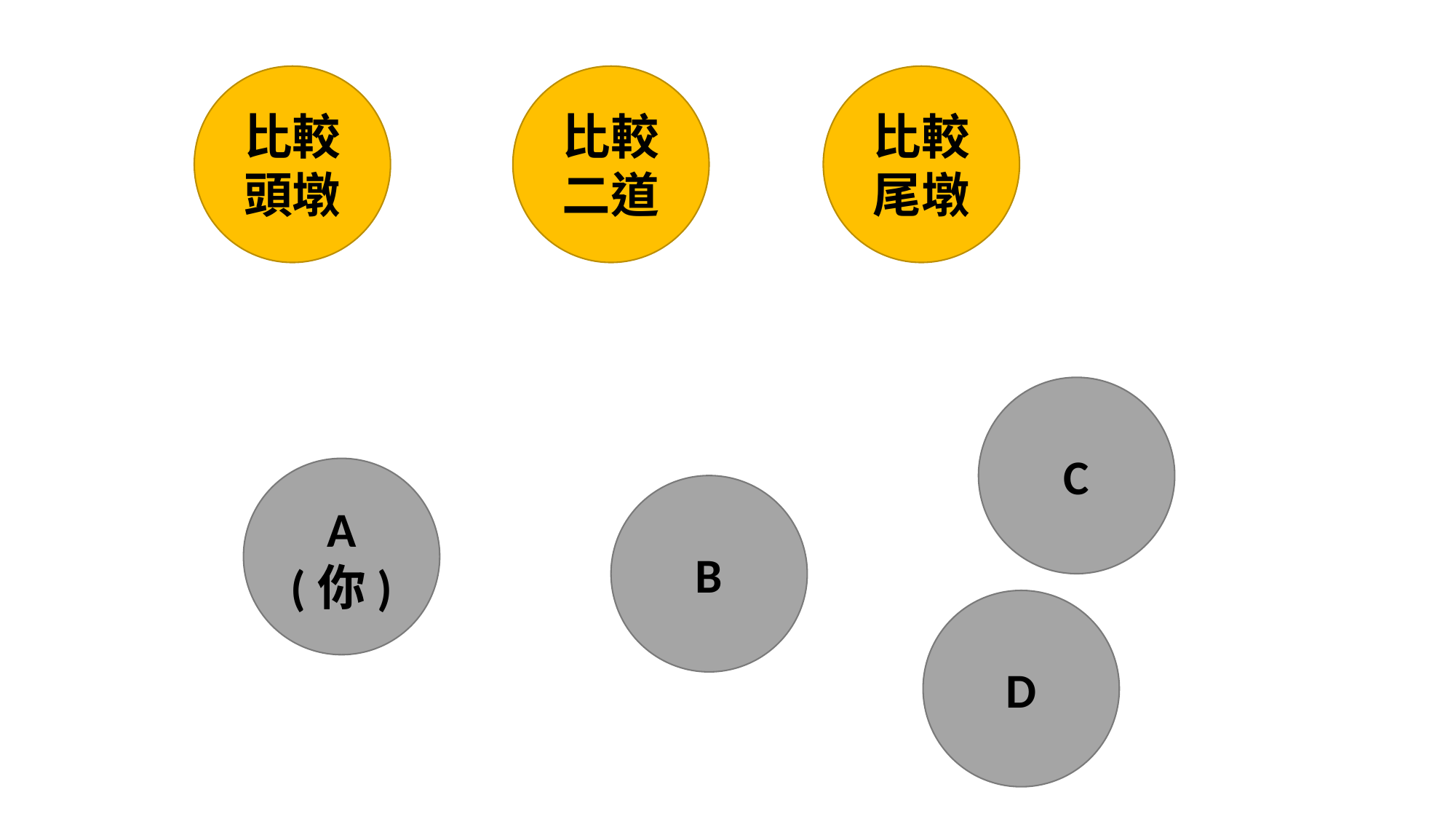

比較
頭墩
比較
二道
比較
尾墩
C
A
(你)
B
D